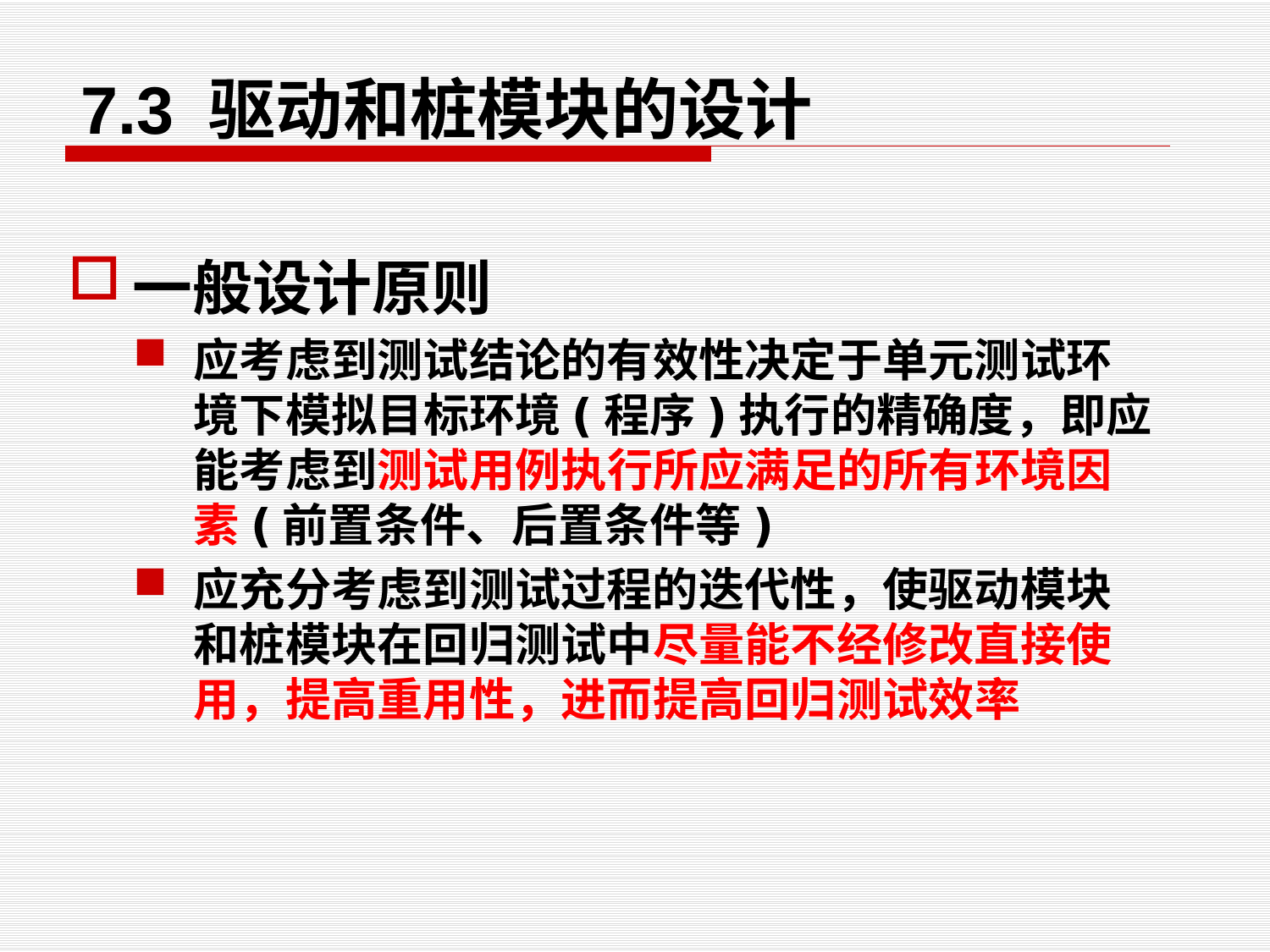

# 7.3 驱动和桩模块的设计
一般设计原则
应考虑到测试结论的有效性决定于单元测试环境下模拟目标环境(程序)执行的精确度，即应能考虑到测试用例执行所应满足的所有环境因素(前置条件、后置条件等)
应充分考虑到测试过程的迭代性，使驱动模块和桩模块在回归测试中尽量能不经修改直接使用，提高重用性，进而提高回归测试效率